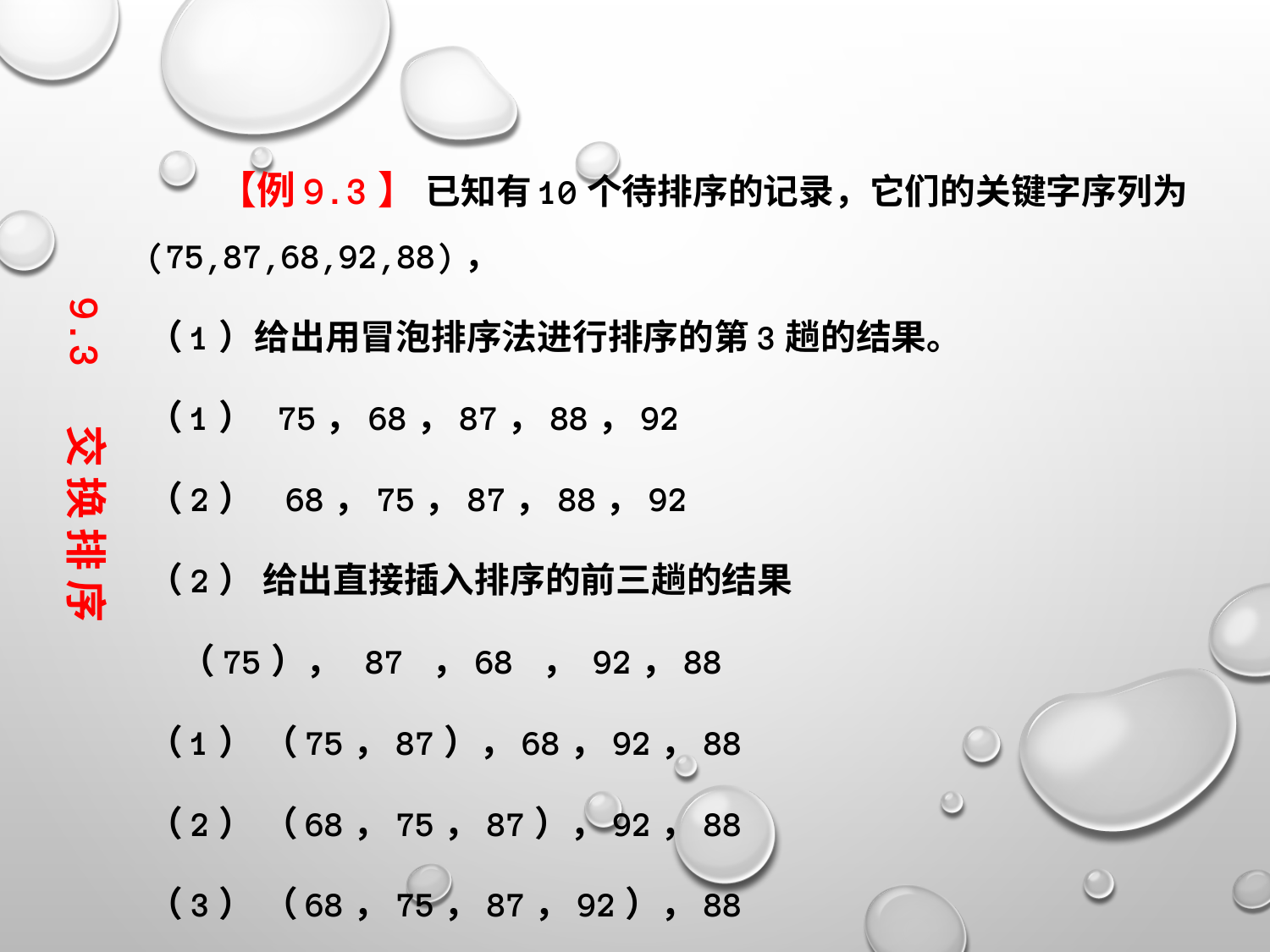

【例9.3】 已知有10个待排序的记录，它们的关键字序列为(75,87,68,92,88)，
（1）给出用冒泡排序法进行排序的第3趟的结果。
（1）  75，68，87，88，92
（2）   68，75，87，88，92
（2） 给出直接插入排序的前三趟的结果
   （75），  87 ，68 ， 92，88
（1） （75，87），68，92，88
（2） （68，75，87），92，88
（3） （68，75，87，92），88
9.3  交 换 排 序